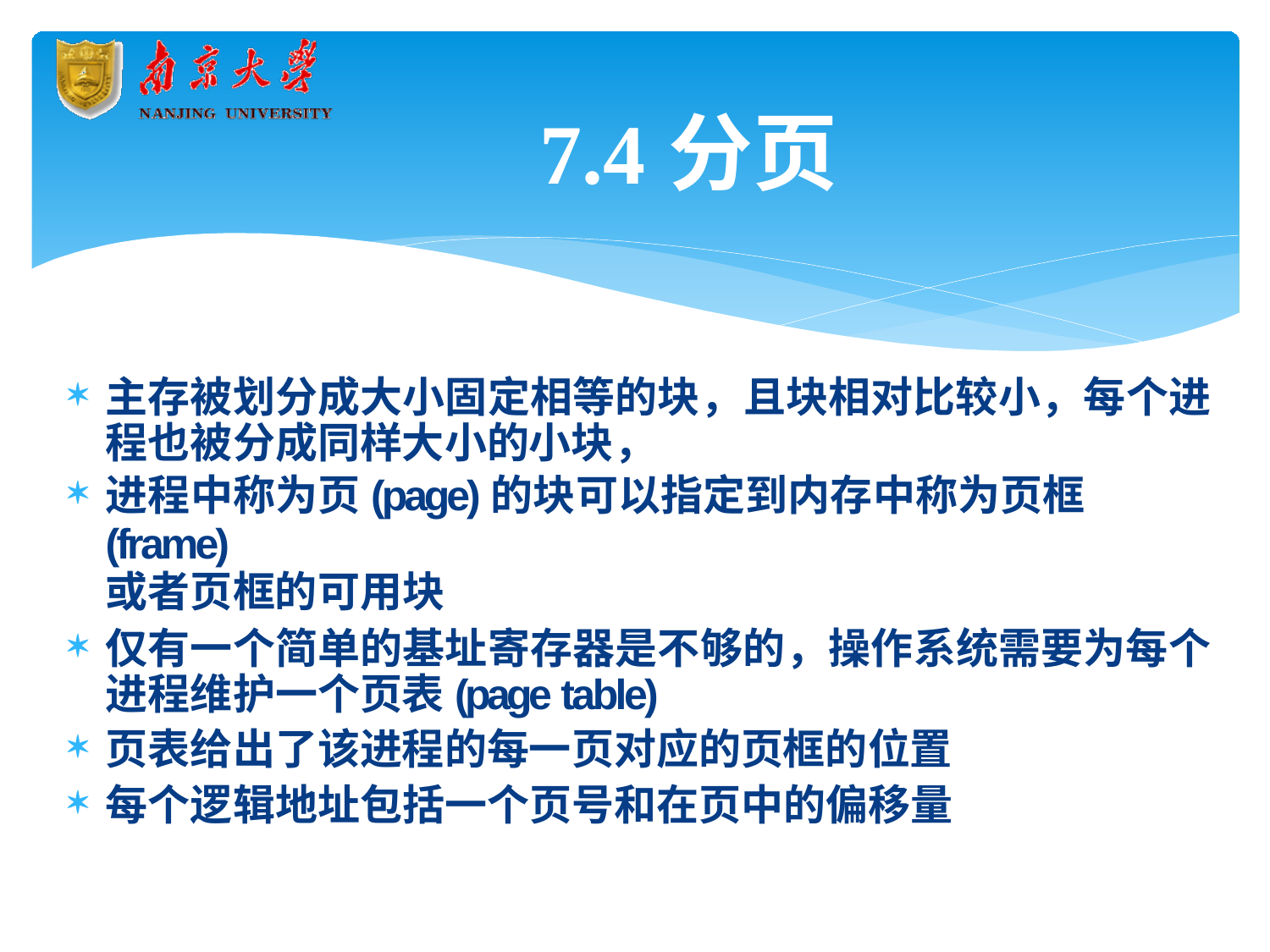

# 7.4	分页
主存被划分成大小固定相等的块，且块相对比较小，每个进 程也被分成同样大小的小块，
进程中称为页(page)的块可以指定到内存中称为页框(frame)
或者页框的可用块
仅有一个简单的基址寄存器是不够的，操作系统需要为每个 进程维护一个页表(page table)
页表给出了该进程的每一页对应的页框的位置
每个逻辑地址包括一个页号和在页中的偏移量